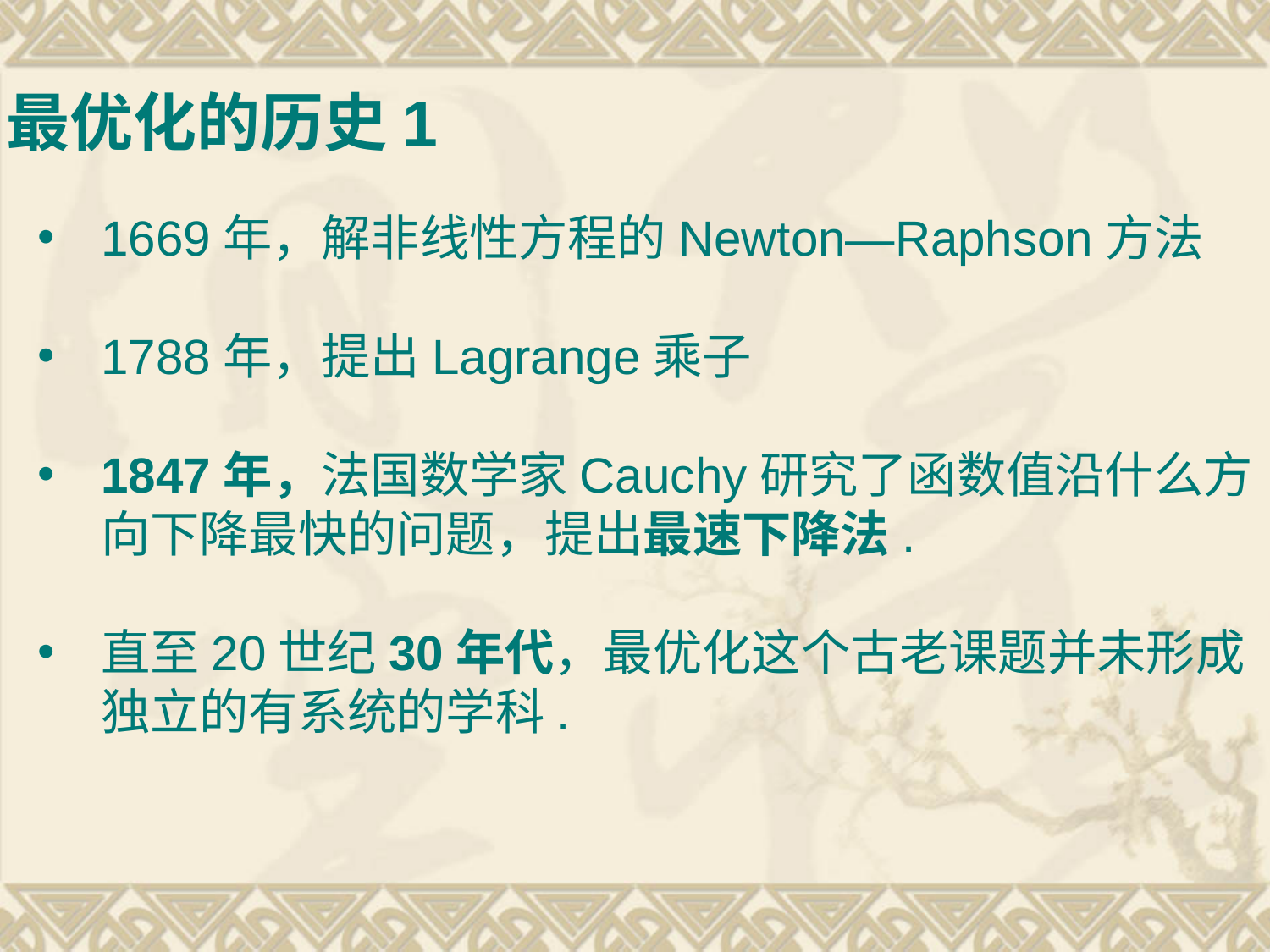

最优化的历史1
1669年，解非线性方程的Newton—Raphson方法

1788年，提出Lagrange乘子

1847年，法国数学家Cauchy研究了函数值沿什么方向下降最快的问题，提出最速下降法.

直至20世纪30年代，最优化这个古老课题并未形成独立的有系统的学科.